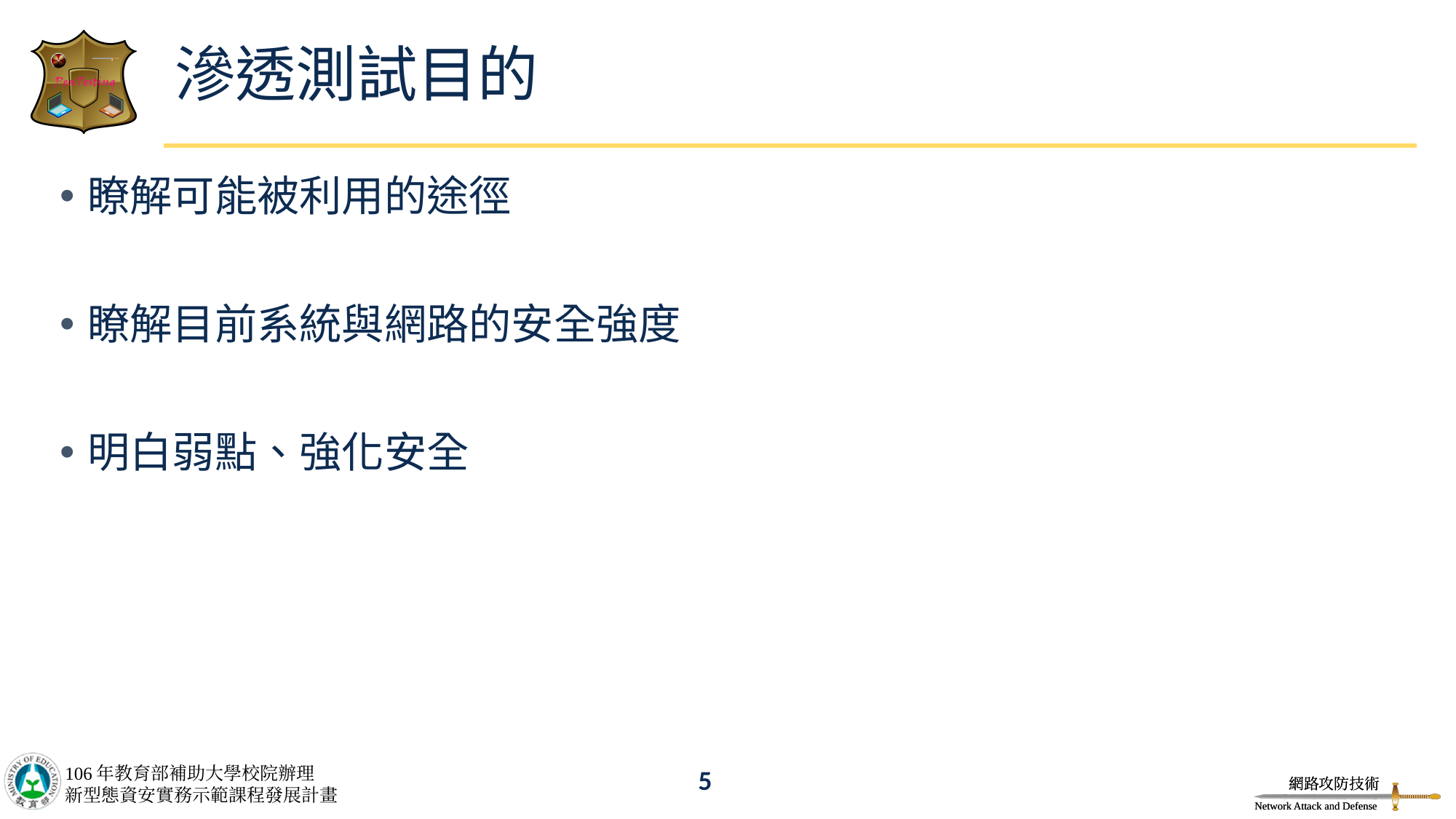

# 滲透測試目的
瞭解可能被利用的途徑

瞭解目前系統與網路的安全強度

明白弱點、強化安全